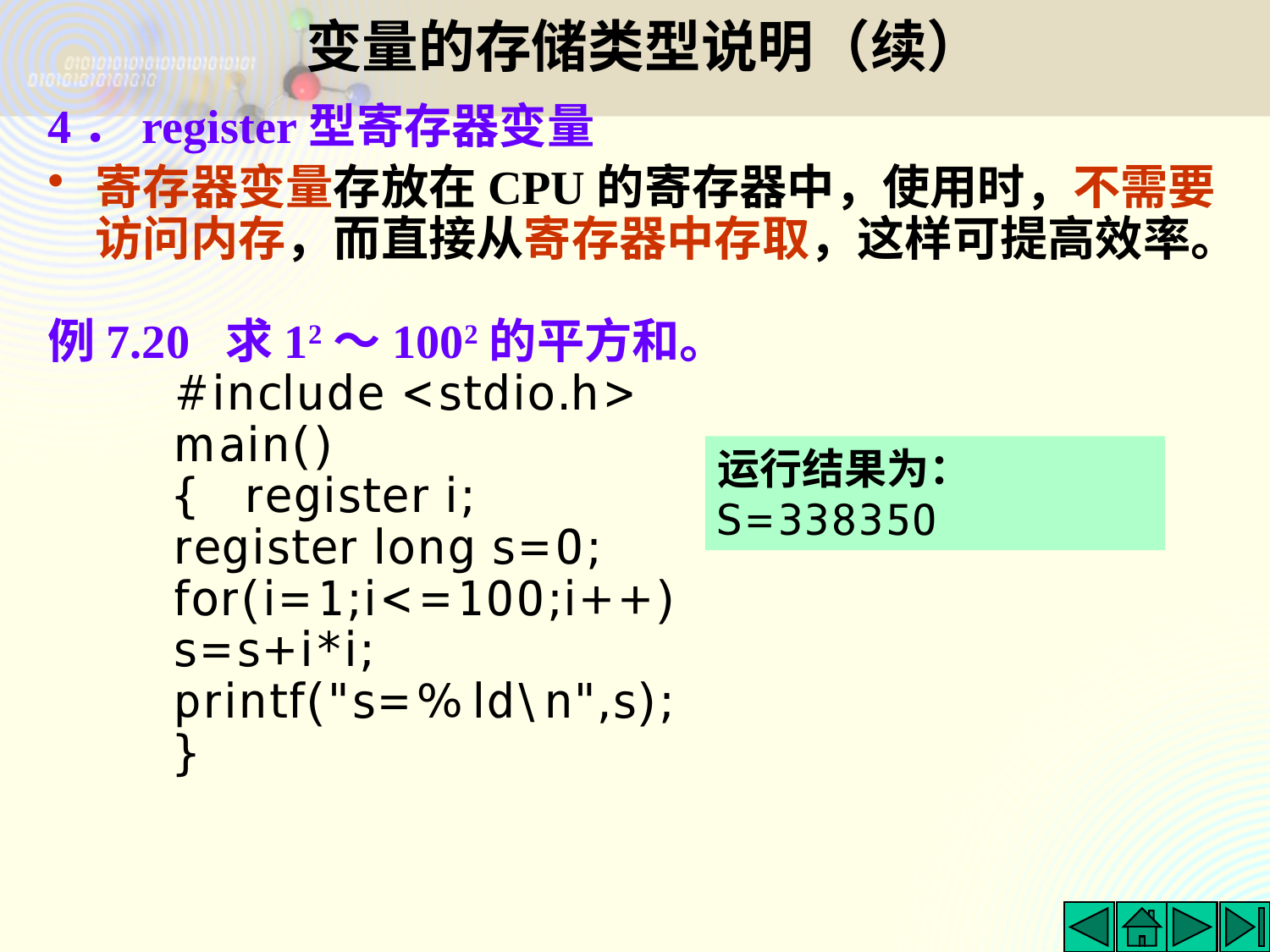

# 变量的存储类型说明（续）
4．register型寄存器变量
寄存器变量存放在CPU的寄存器中，使用时，不需要访问内存，而直接从寄存器中存取，这样可提高效率。
例7.20  求12～1002的平方和。
#include <stdio.h>
main()
{   register i;
register long s=0;
for(i=1;i<=100;i++)
s=s+i*i;
printf("s=%ld\n",s);
}

运行结果为：
S=338350